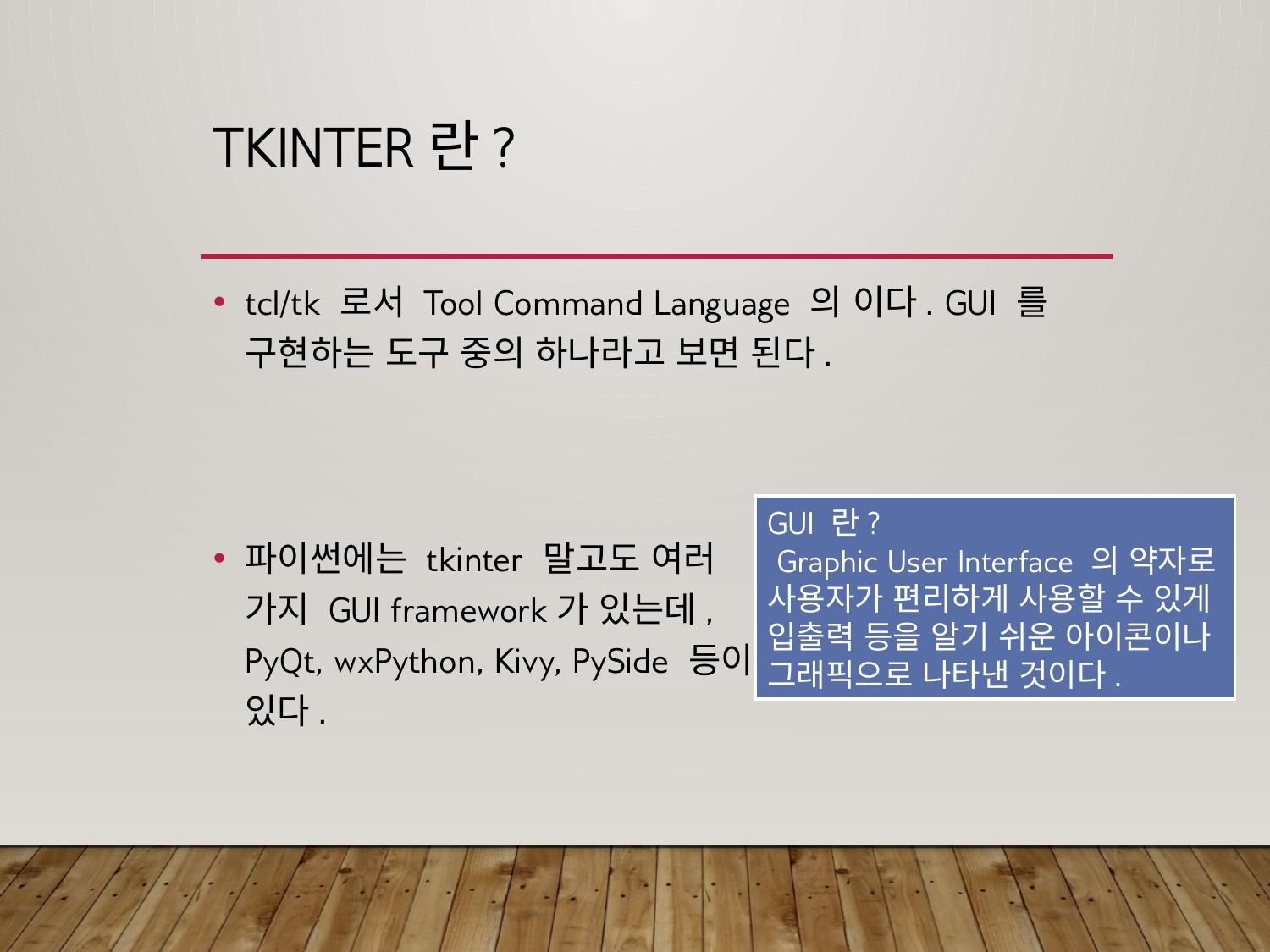

# Tkinter란?
tcl/tk 로서 Tool Command Language 의 이다. GUI 를 구현하는 도구 중의 하나라고 보면 된다.

파이썬에는 tkinter 말고도 여러
가지 GUI framework가 있는데,
PyQt, wxPython, Kivy, PySide 등이
있다.
GUI 란?
 Graphic User Interface 의 약자로 사용자가 편리하게 사용할 수 있게 입출력 등을 알기 쉬운 아이콘이나 그래픽으로 나타낸 것이다.